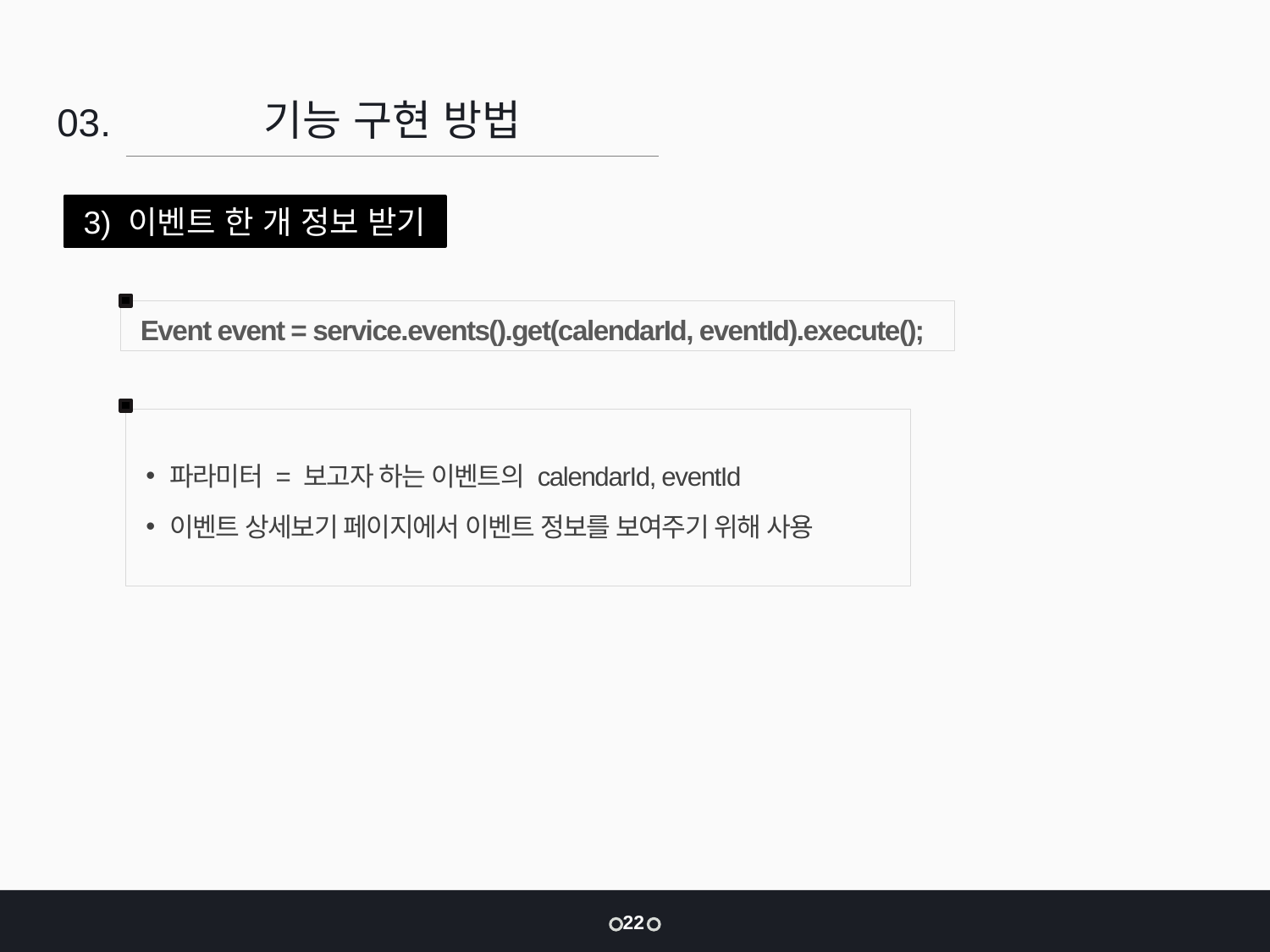

기능 구현 방법
03.
3) 이벤트 한 개 정보 받기

Event event = service.events().get(calendarId, eventId).execute();

파라미터 = 보고자 하는 이벤트의 calendarId, eventId
이벤트 상세보기 페이지에서 이벤트 정보를 보여주기 위해 사용
22